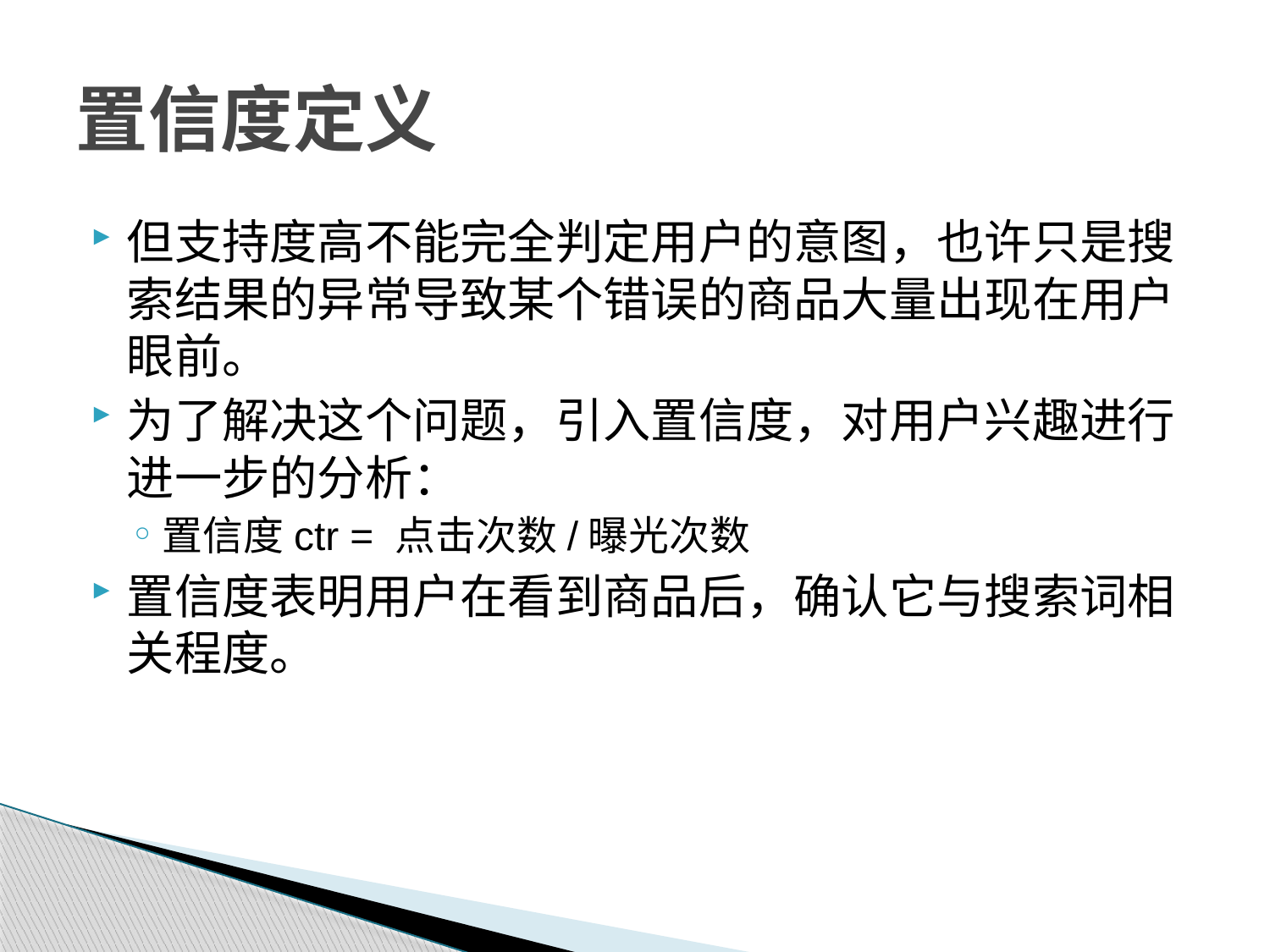

# 置信度定义
但支持度高不能完全判定用户的意图，也许只是搜索结果的异常导致某个错误的商品大量出现在用户眼前。
为了解决这个问题，引入置信度，对用户兴趣进行进一步的分析：
置信度ctr = 点击次数/曝光次数
置信度表明用户在看到商品后，确认它与搜索词相关程度。